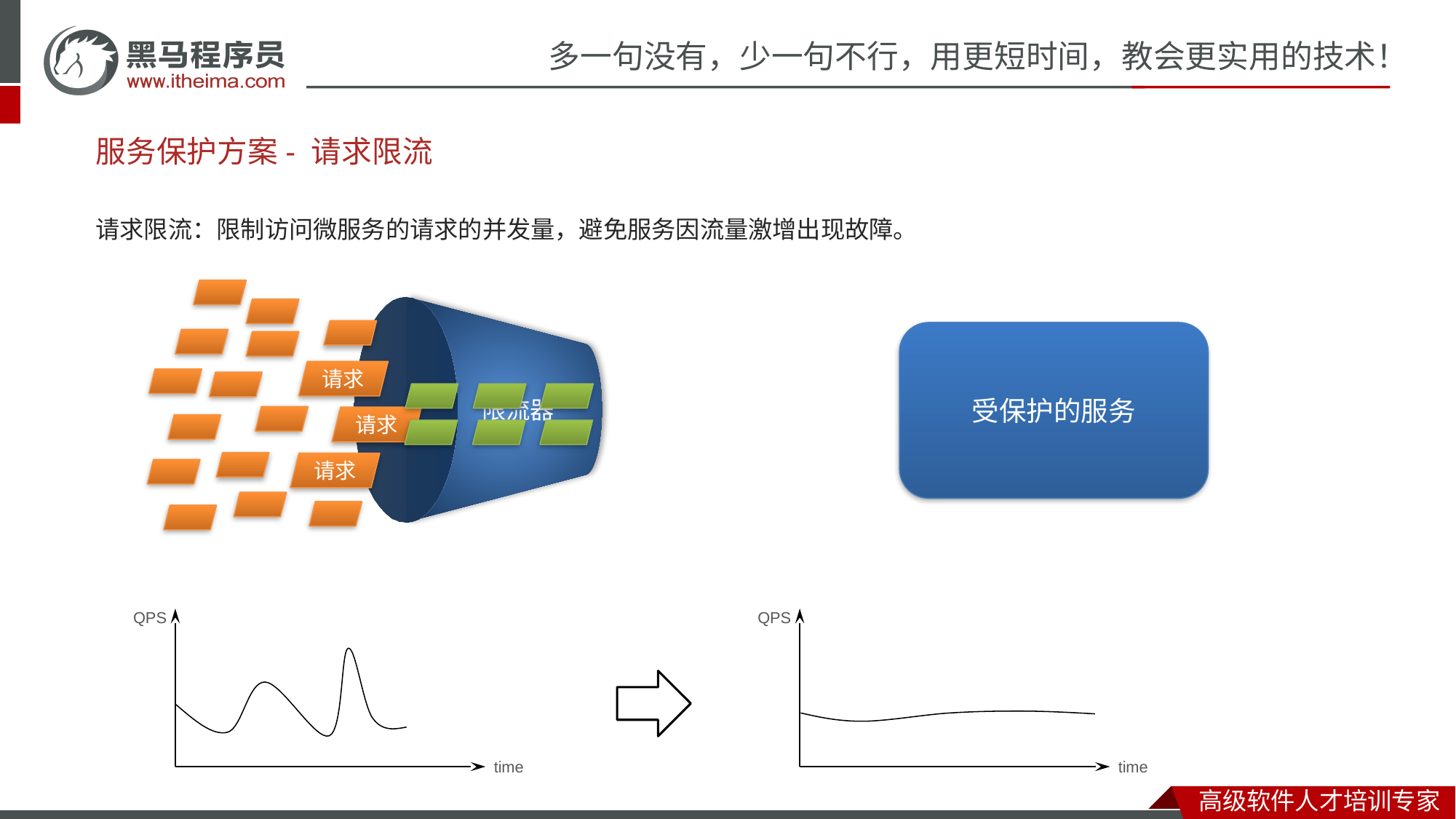

- 请求限流
# 服务保护方案
请求限流：限制访问微服务的请求的并发量，避免服务因流量激增出现故障。

    限流器

受保护的服务

请求

请求

请求

QPS
QPS
time

time